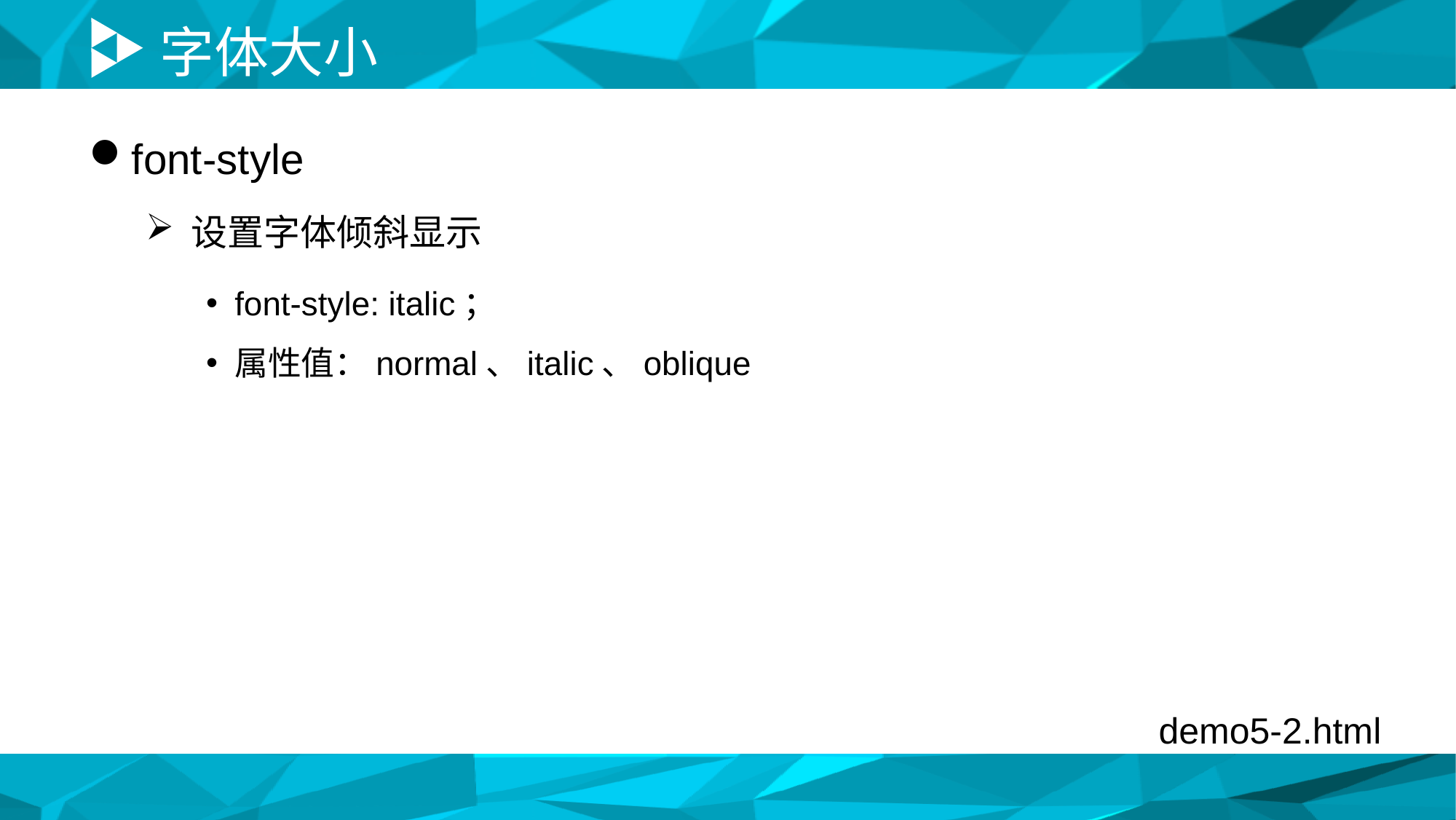

# 字体大小
font-style
设置字体倾斜显示
font-style: italic；
属性值：normal、italic、oblique

demo5-2.html